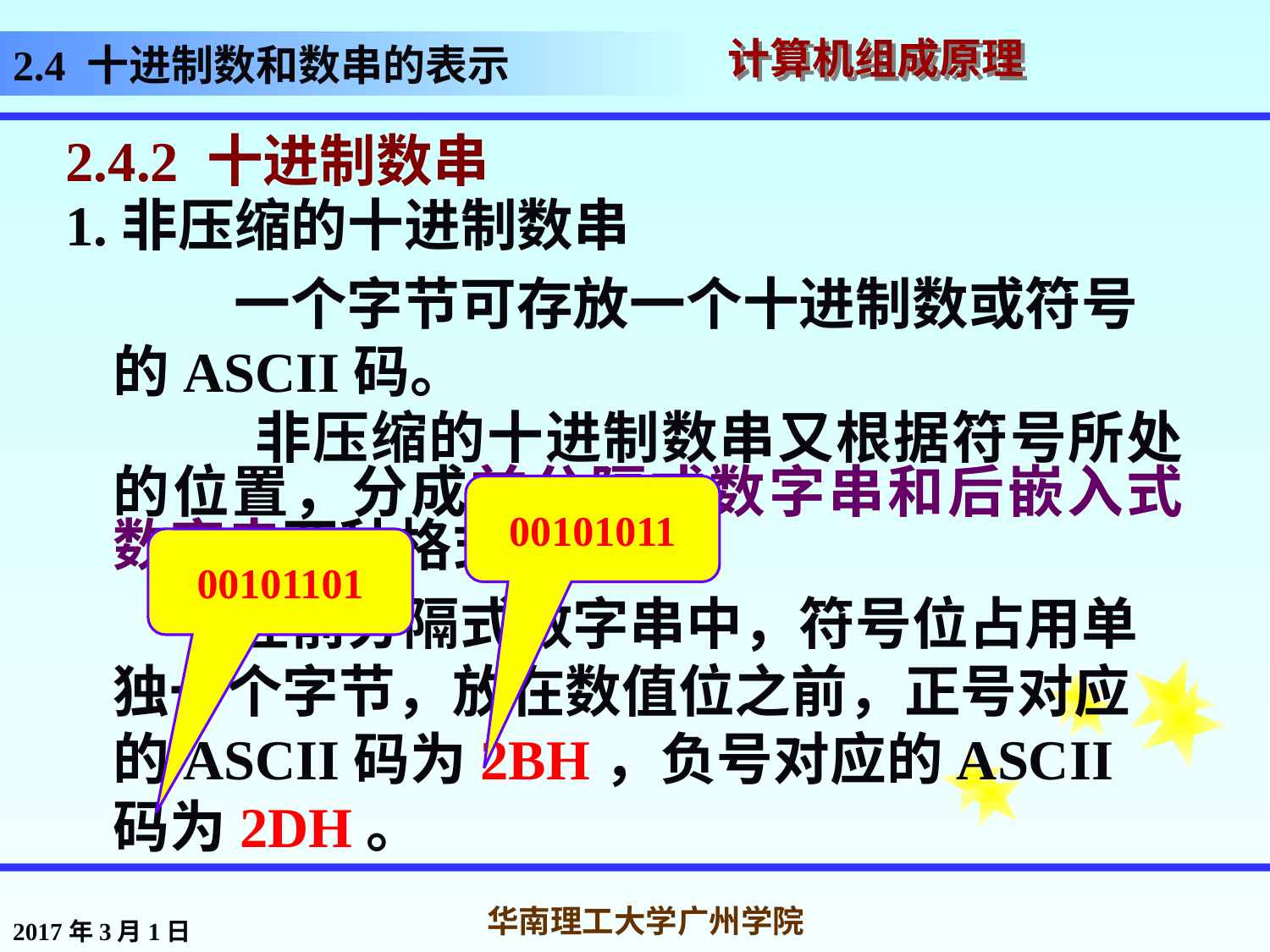

2.4 十进制数和数串的表示
2.4.2 十进制数串
1.非压缩的十进制数串
            一个字节可存放一个十进制数或符号的ASCII码。
            非压缩的十进制数串又根据符号所处的位置，分成前分隔式数字串和后嵌入式数字串两种格式。
            在前分隔式数字串中，符号位占用单独一个字节，放在数值位之前，正号对应的ASCII码为2BH，负号对应的ASCII码为2DH。
00101011
00101101
2017年3月1日
华南理工大学广州学院